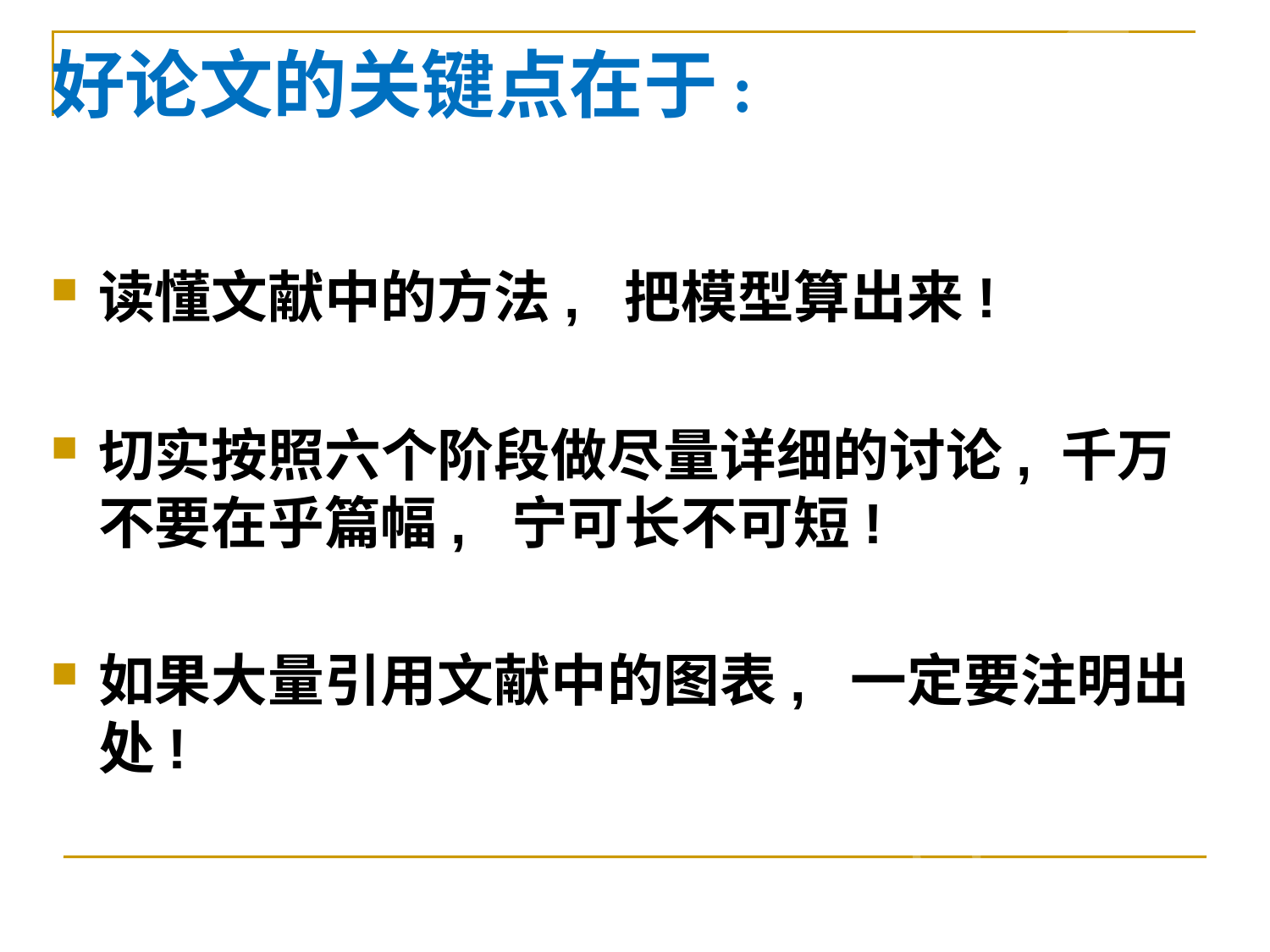

# 好论文的关键点在于:

读懂文献中的方法,  把模型算出来!

切实按照六个阶段做尽量详细的讨论, 千万不要在乎篇幅,  宁可长不可短!

如果大量引用文献中的图表,  一定要注明出处!